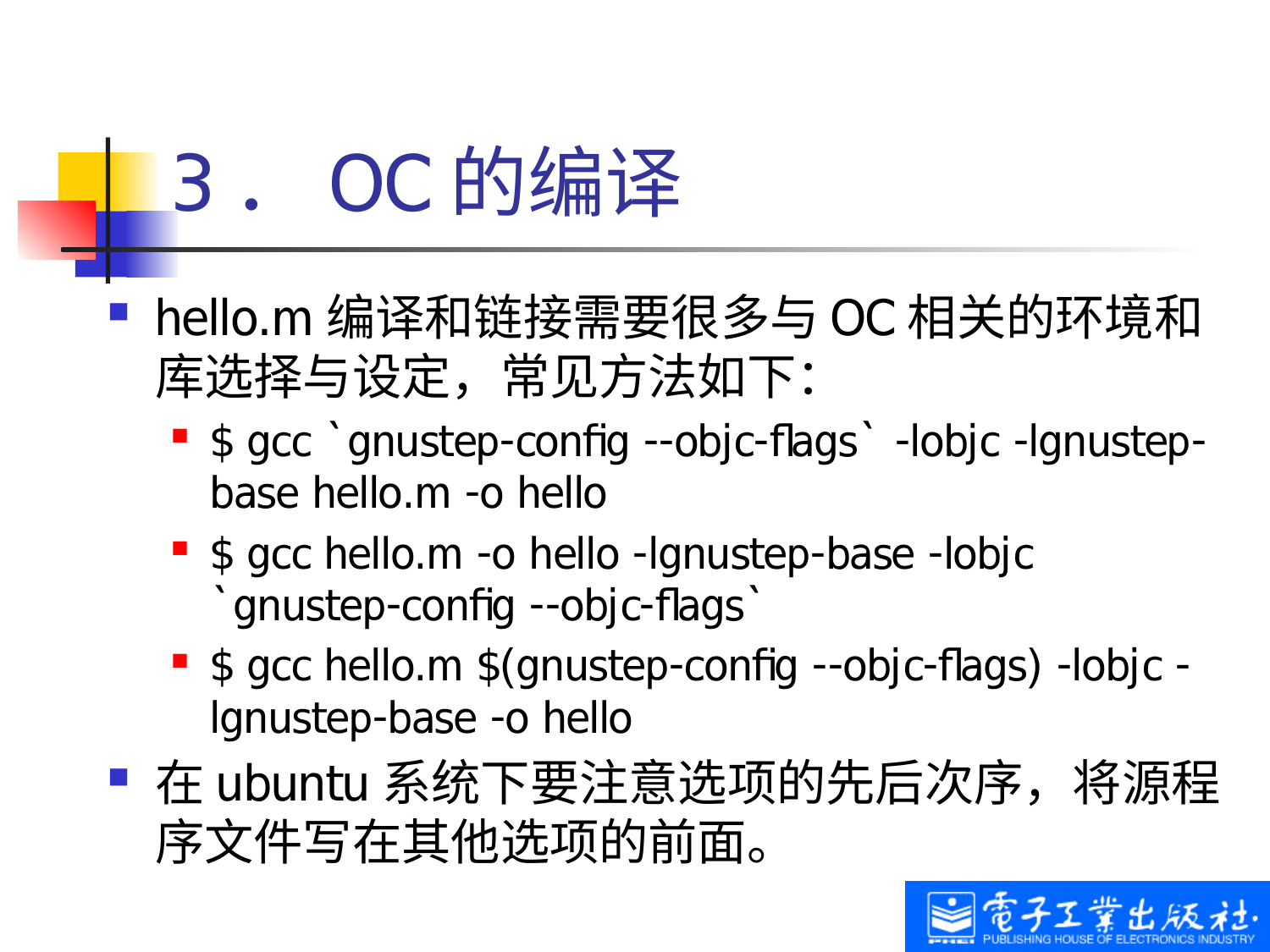

# 3．OC的编译
hello.m编译和链接需要很多与OC相关的环境和库选择与设定，常见方法如下：
$ gcc `gnustep-config --objc-flags` -lobjc -lgnustep-base hello.m -o hello
$ gcc hello.m -o hello -lgnustep-base -lobjc `gnustep-config --objc-flags`
$ gcc hello.m $(gnustep-config --objc-flags) -lobjc -lgnustep-base -o hello
在ubuntu系统下要注意选项的先后次序，将源程序文件写在其他选项的前面。